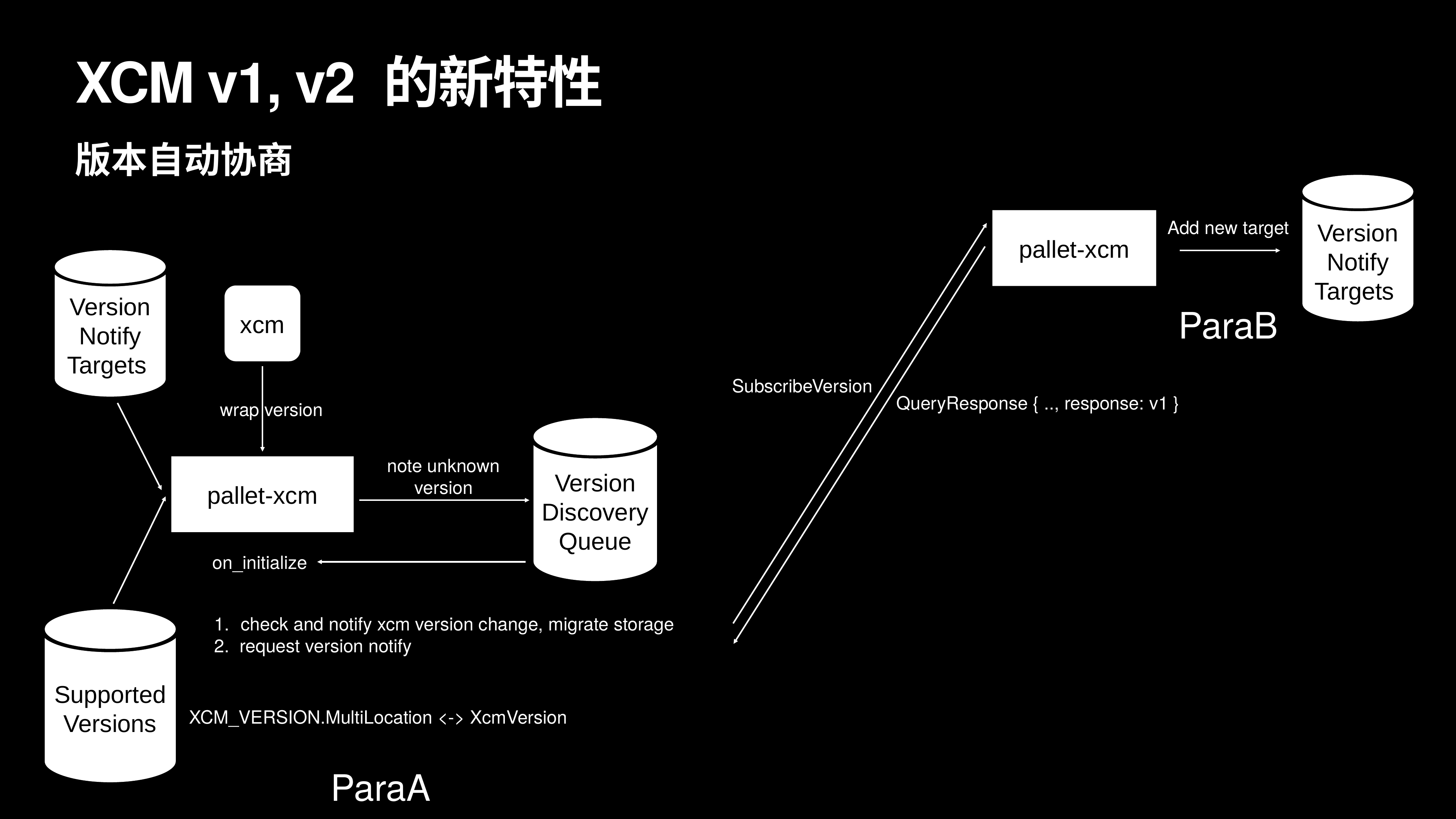

# XCM v1, v2 的新特性
版本自动协商

Version
Notify
Targets

pallet-xcm
Add new target

Version
Notify
Targets

xcm
ParaB

SubscribeVersion
QueryResponse { .., response: v1 }
wrap version

Version DiscoveryQueue
note unknown
version

pallet-xcm

on_initialize

SupportedVersions
check and notify xcm version change, migrate storage
2.  request version notify
XCM_VERSION.MultiLocation <-> XcmVersion
ParaA